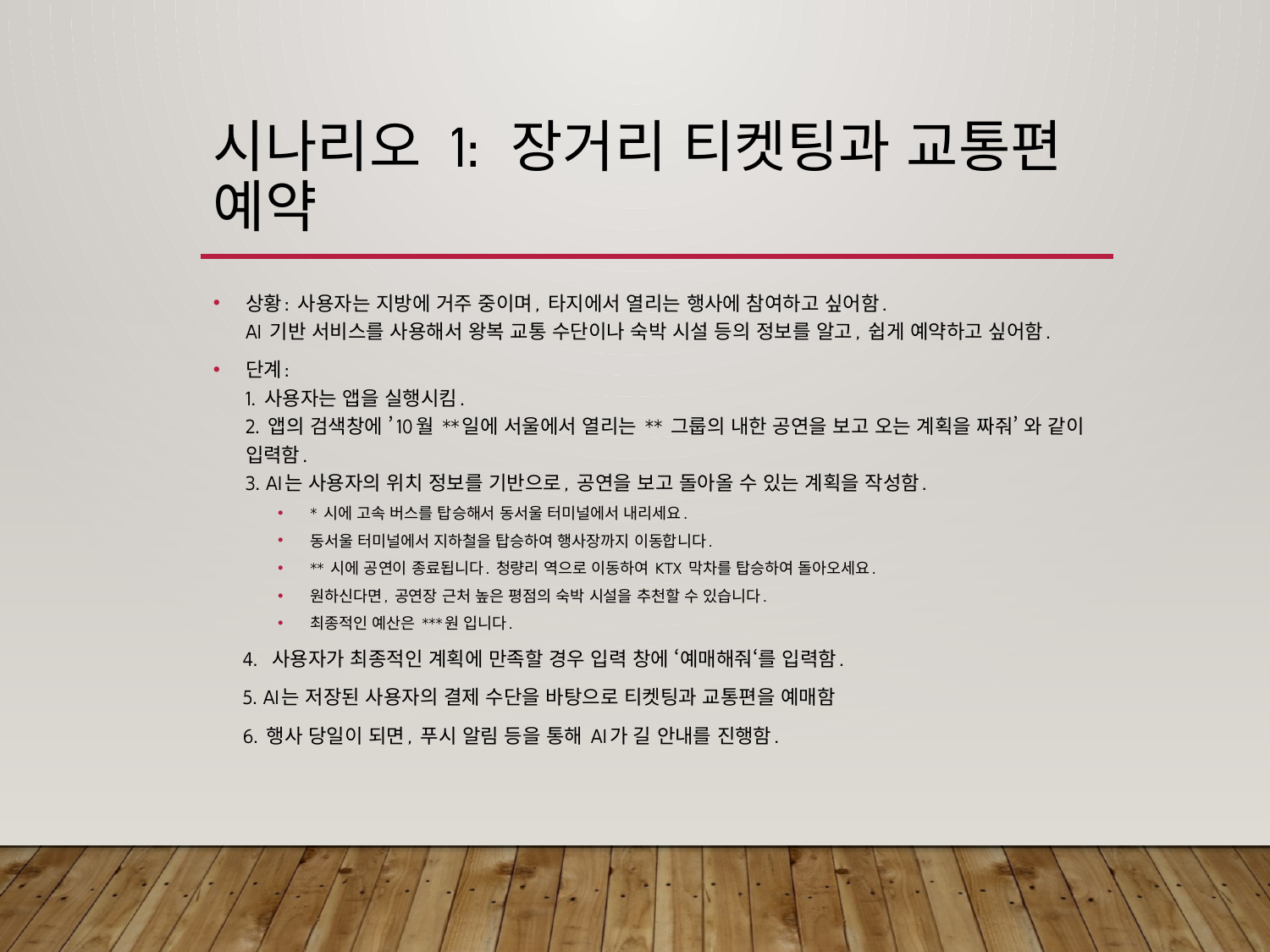

# 시나리오 1: 장거리 티켓팅과 교통편 예약
상황: 사용자는 지방에 거주 중이며, 타지에서 열리는 행사에 참여하고 싶어함.
AI 기반 서비스를 사용해서 왕복 교통 수단이나 숙박 시설 등의 정보를 알고, 쉽게 예약하고 싶어함.
단계:
1. 사용자는 앱을 실행시킴.
2. 앱의 검색창에 ’10월 **일에 서울에서 열리는 ** 그룹의 내한 공연을 보고 오는 계획을 짜줘’ 와 같이 입력함.
3. AI는 사용자의 위치 정보를 기반으로, 공연을 보고 돌아올 수 있는 계획을 작성함.
* 시에 고속 버스를 탑승해서 동서울 터미널에서 내리세요.
동서울 터미널에서 지하철을 탑승하여 행사장까지 이동합니다.
** 시에 공연이 종료됩니다. 청량리 역으로 이동하여 KTX 막차를 탑승하여 돌아오세요.
원하신다면, 공연장 근처 높은 평점의 숙박 시설을 추천할 수 있습니다.
최종적인 예산은 ***원 입니다.
     4.  사용자가 최종적인 계획에 만족할 경우 입력 창에 ‘예매해줘‘를 입력함.
     5. AI는 저장된 사용자의 결제 수단을 바탕으로 티켓팅과 교통편을 예매함
     6. 행사 당일이 되면, 푸시 알림 등을 통해 AI가 길 안내를 진행함.